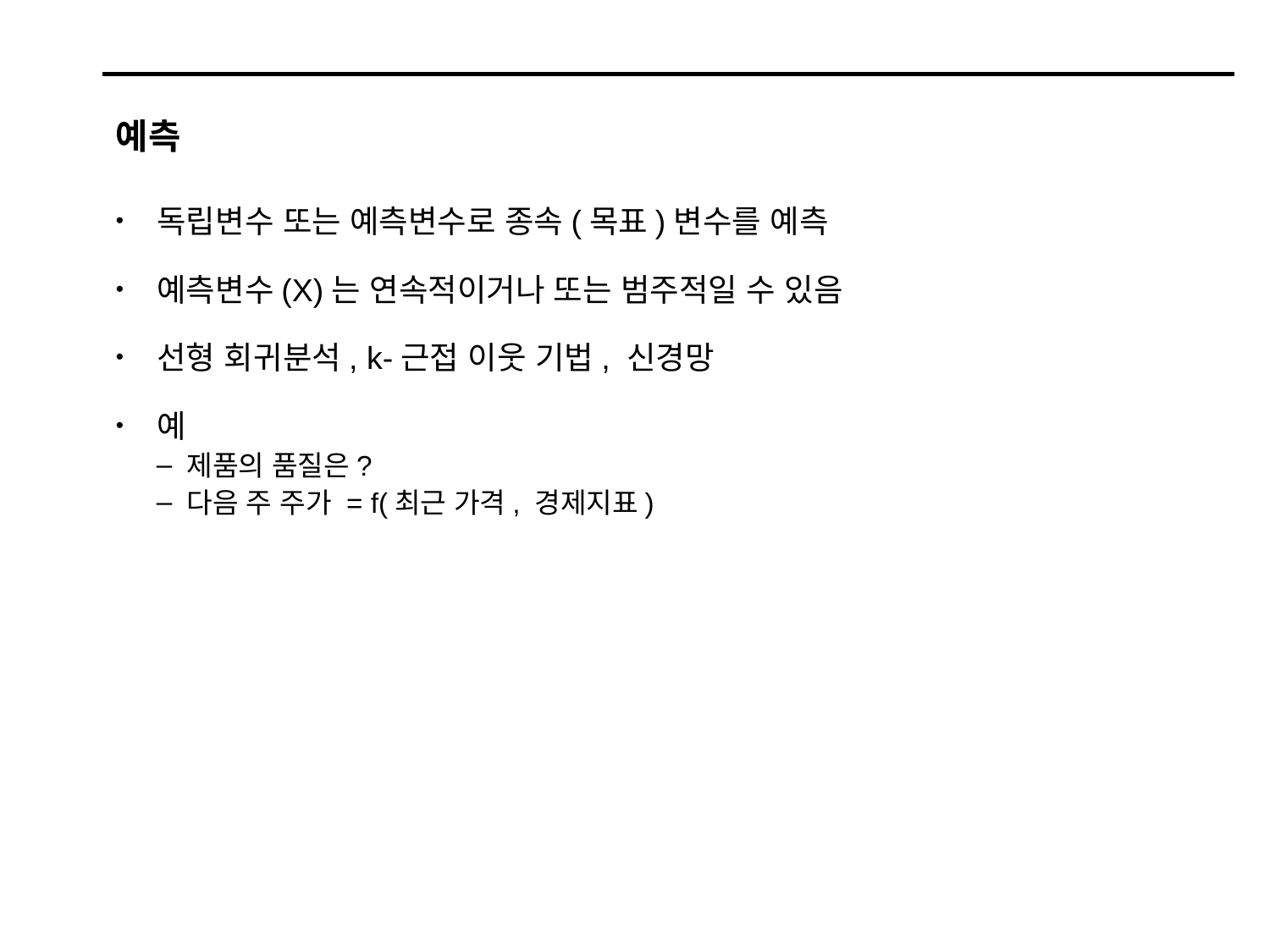

# 예측
 독립변수 또는 예측변수로 종속(목표)변수를 예측
 예측변수(X)는 연속적이거나 또는 범주적일 수 있음
 선형 회귀분석, k-근접 이웃 기법, 신경망
 예
 제품의 품질은?
 다음 주 주가 = f(최근 가격, 경제지표)